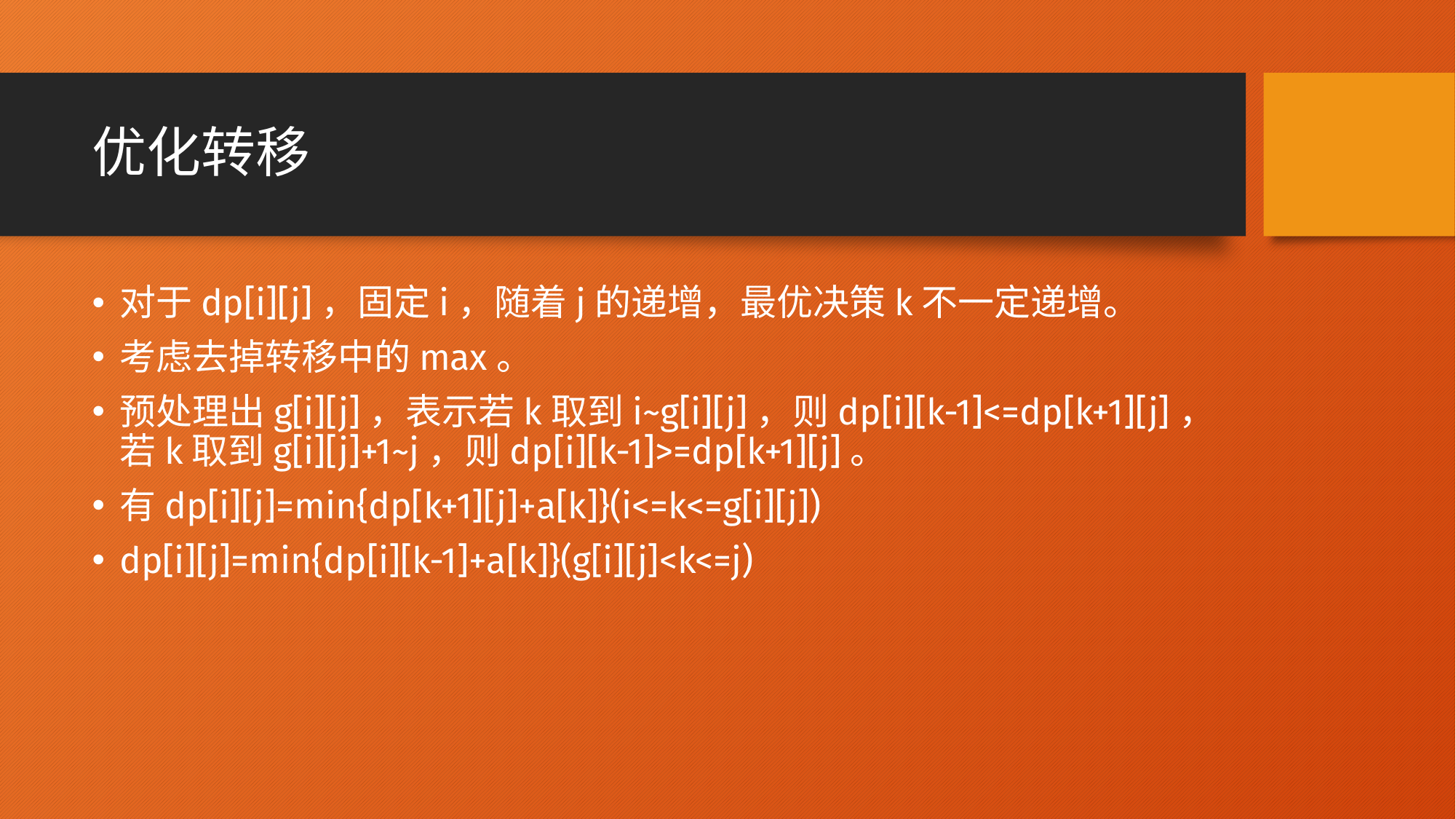

# 优化转移
对于dp[i][j]，固定i，随着j的递增，最优决策k不一定递增。
考虑去掉转移中的max。
预处理出g[i][j]，表示若k取到i~g[i][j]，则dp[i][k-1]<=dp[k+1][j]，若k取到g[i][j]+1~j，则dp[i][k-1]>=dp[k+1][j]。
有dp[i][j]=min{dp[k+1][j]+a[k]}(i<=k<=g[i][j])
dp[i][j]=min{dp[i][k-1]+a[k]}(g[i][j]<k<=j)